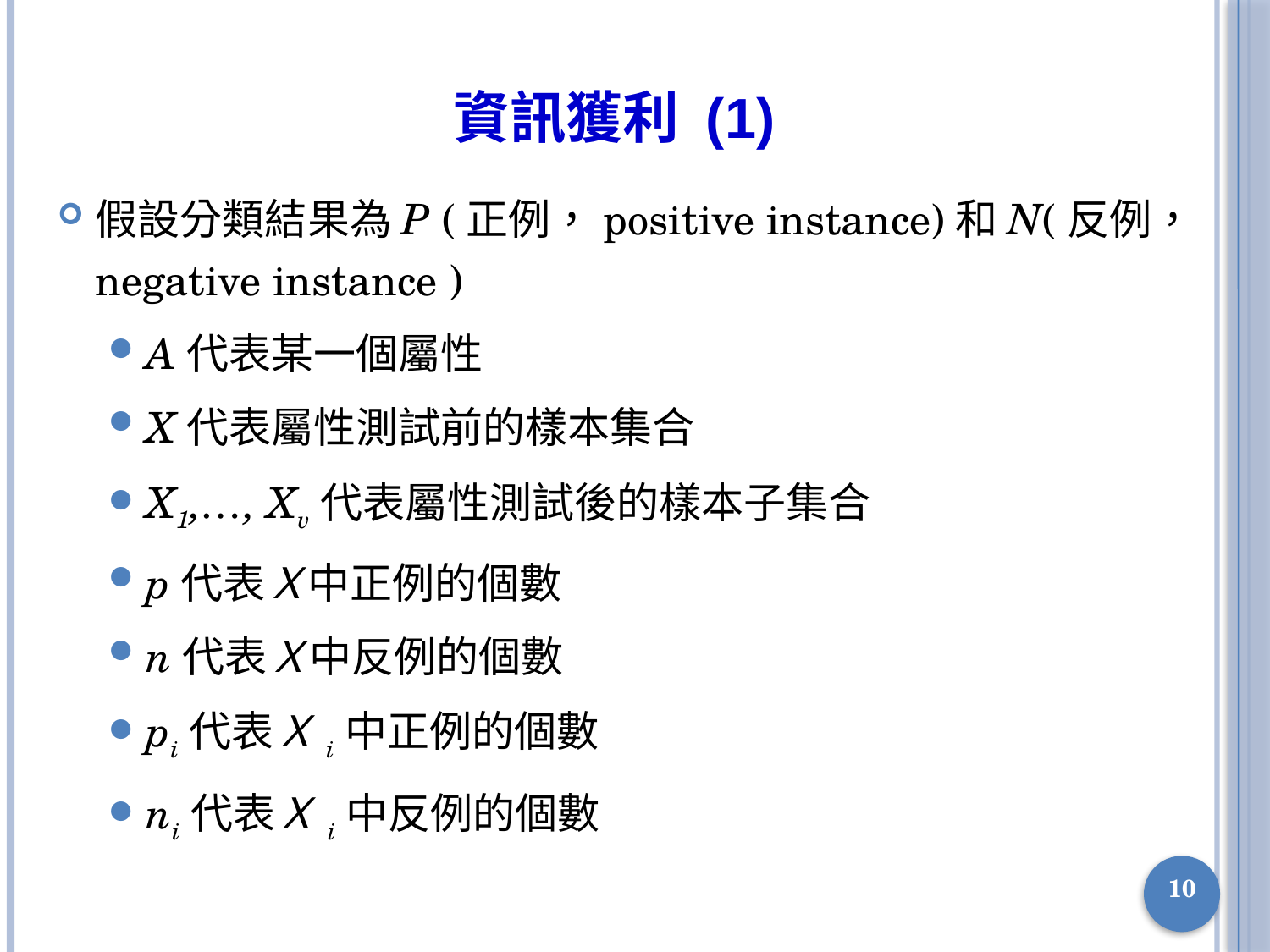

# 資訊獲利 (1)
假設分類結果為P (正例，positive instance)和N(反例，negative instance )
A代表某一個屬性
X代表屬性測試前的樣本集合
X1,…, Xv代表屬性測試後的樣本子集合
p代表Ｘ中正例的個數
n代表Ｘ中反例的個數
pi代表Ｘi中正例的個數
ni代表Ｘi中反例的個數
10